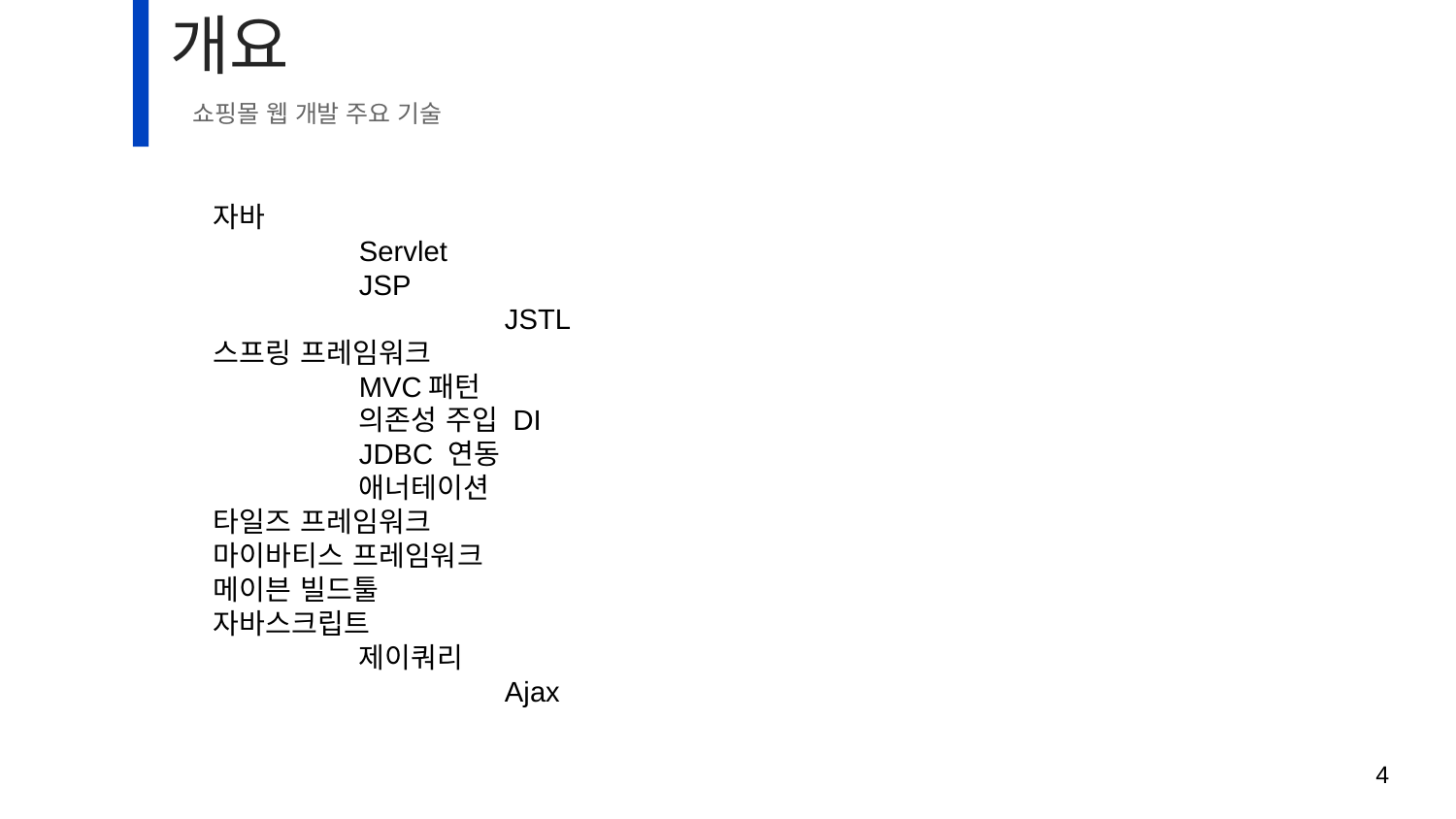

# 개요
쇼핑몰 웹 개발 주요 기술
자바
	Servlet
	JSP
		JSTL
스프링 프레임워크
	MVC패턴
	의존성 주입 DI
	JDBC 연동
	애너테이션
타일즈 프레임워크
마이바티스 프레임워크
메이븐 빌드툴
자바스크립트
	제이쿼리
		Ajax
4